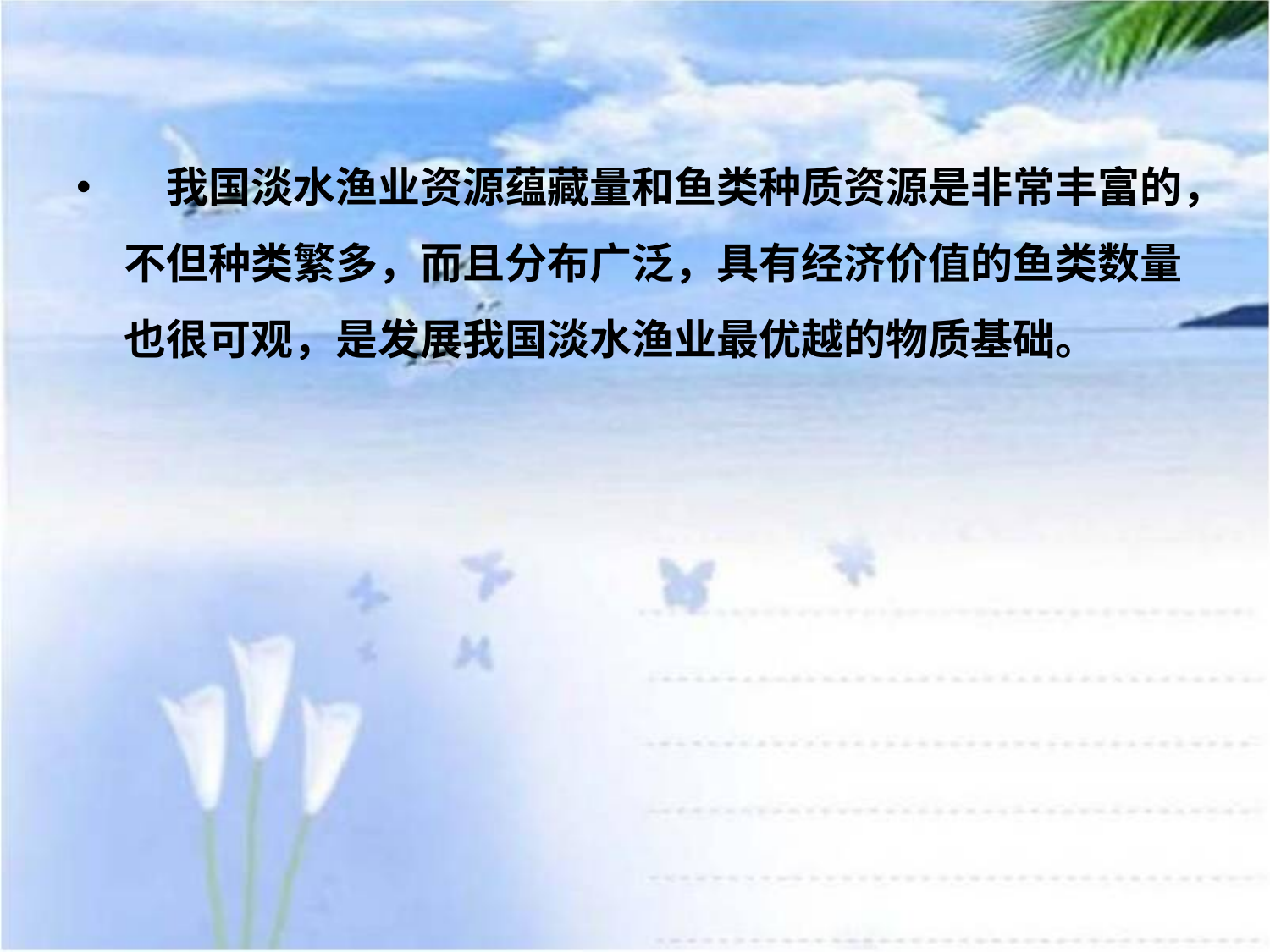

#
　我国淡水渔业资源蕴藏量和鱼类种质资源是非常丰富的，不但种类繁多，而且分布广泛，具有经济价值的鱼类数量也很可观，是发展我国淡水渔业最优越的物质基础。